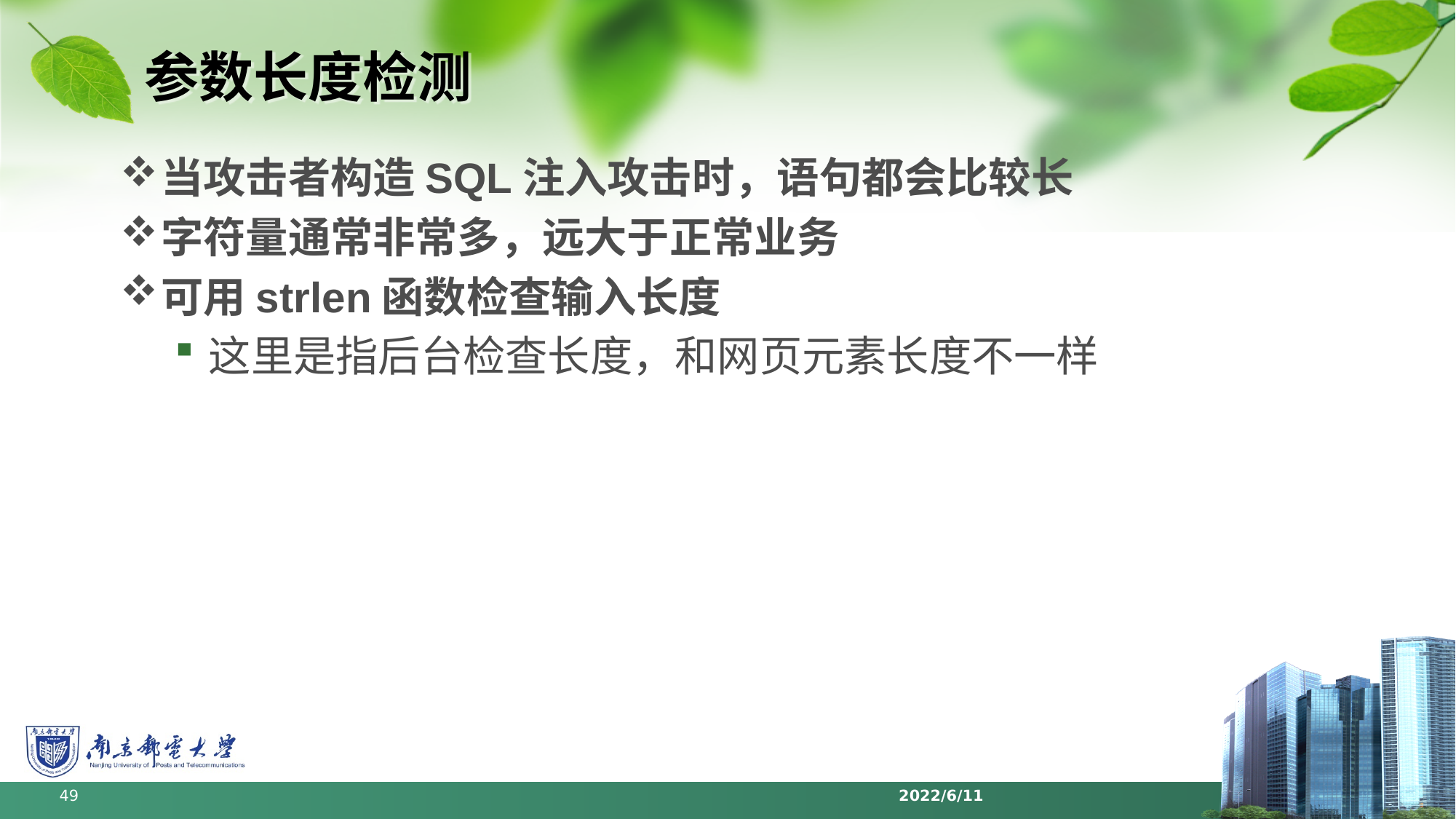

# 参数长度检测
当攻击者构造SQL注入攻击时，语句都会比较长
字符量通常非常多，远大于正常业务
可用strlen函数检查输入长度
这里是指后台检查长度，和网页元素长度不一样

49
2022/6/11